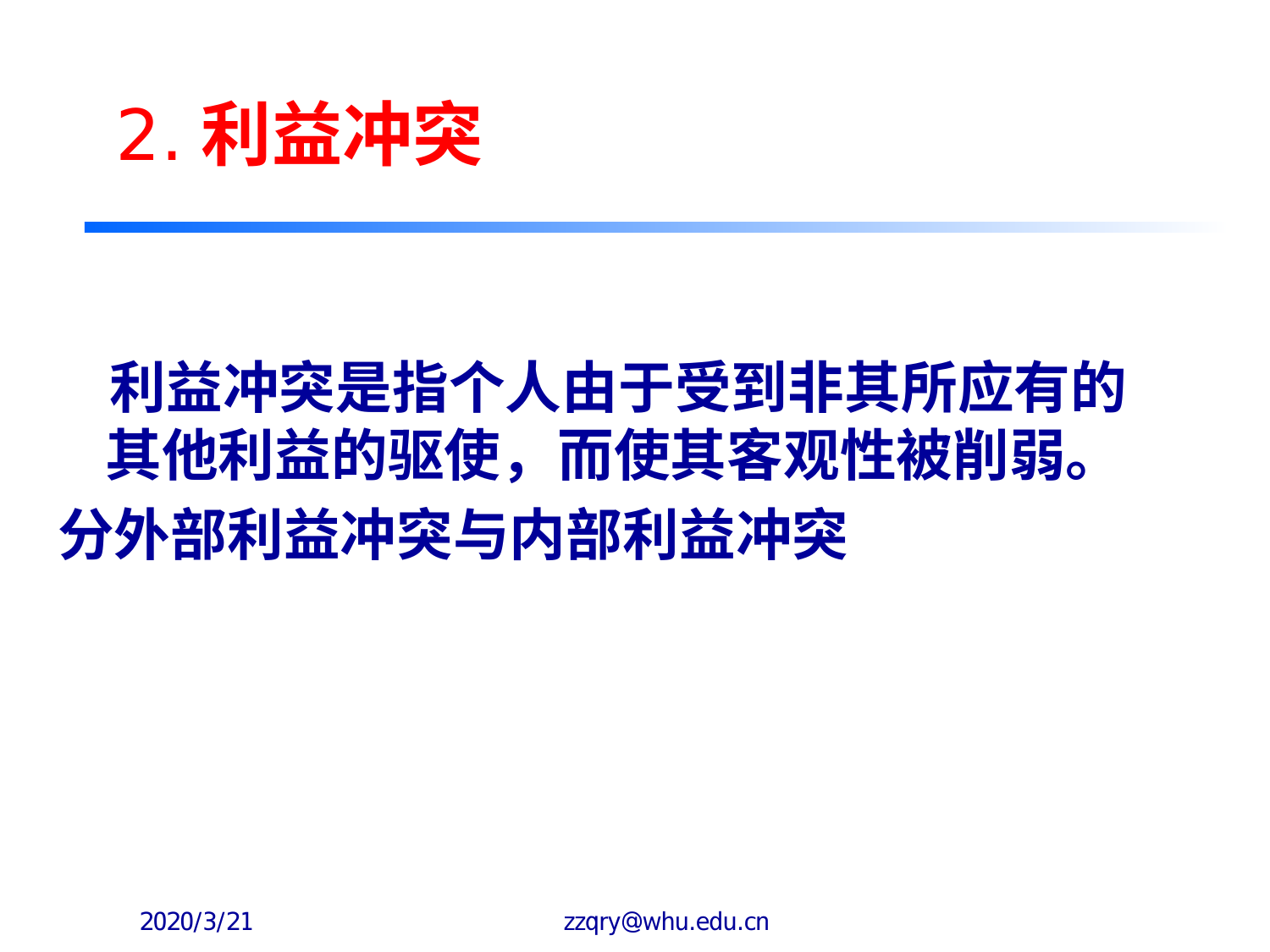

# 2.利益冲突
   利益冲突是指个人由于受到非其所应有的其他利益的驱使，而使其客观性被削弱。
分外部利益冲突与内部利益冲突
2020/3/21
zzqry@whu.edu.cn